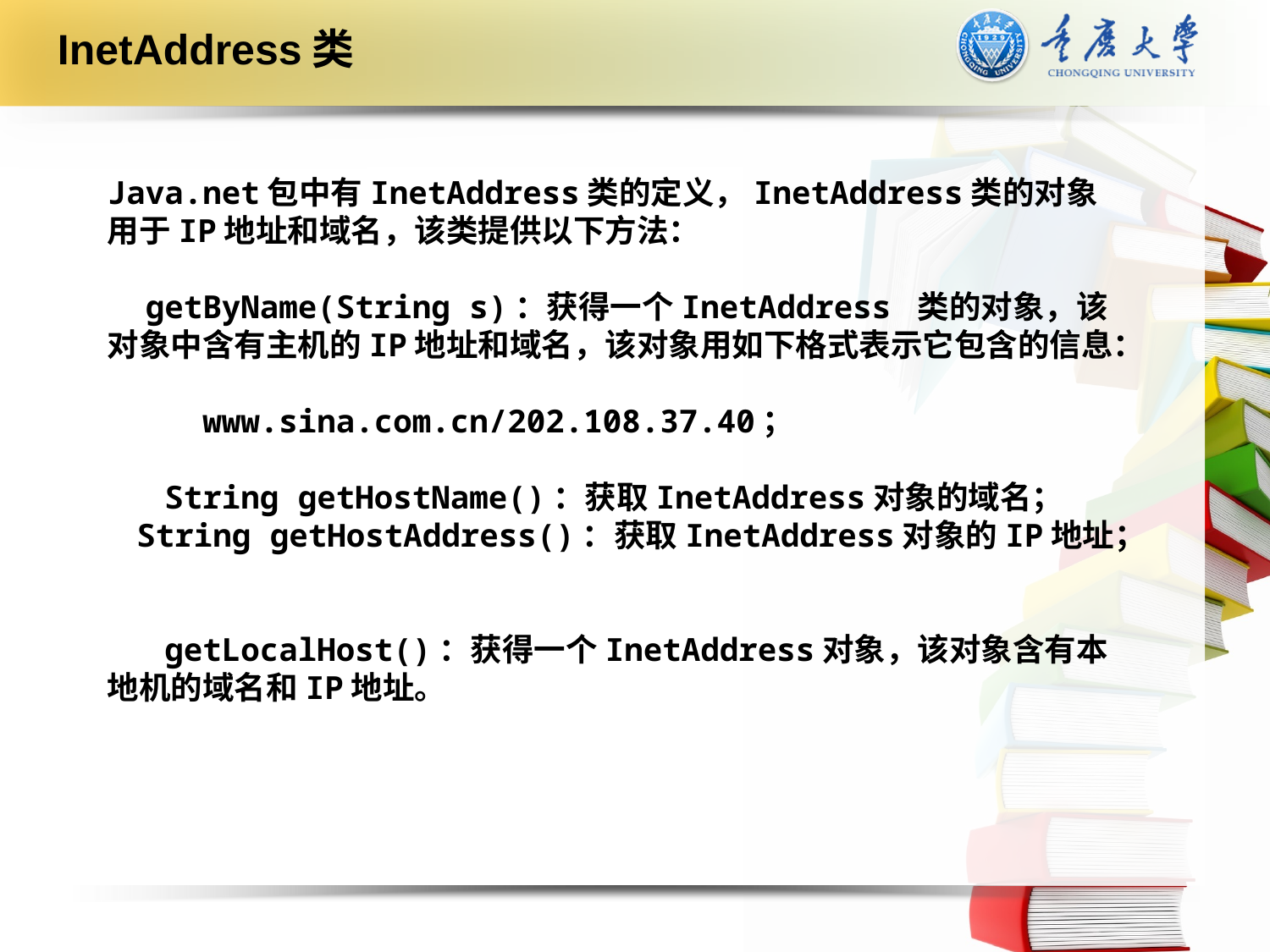

InetAddress类
Java.net包中有InetAddress类的定义，InetAddress类的对象用于IP地址和域名，该类提供以下方法：
  getByName(String s)：获得一个InetAddress 类的对象，该对象中含有主机的IP地址和域名，该对象用如下格式表示它包含的信息：
     www.sina.com.cn/202.108.37.40；
   String getHostName()：获取InetAddress对象的域名；
   String getHostAddress()：获取InetAddress对象的IP地址；
   getLocalHost()：获得一个InetAddress对象，该对象含有本地机的域名和IP地址。